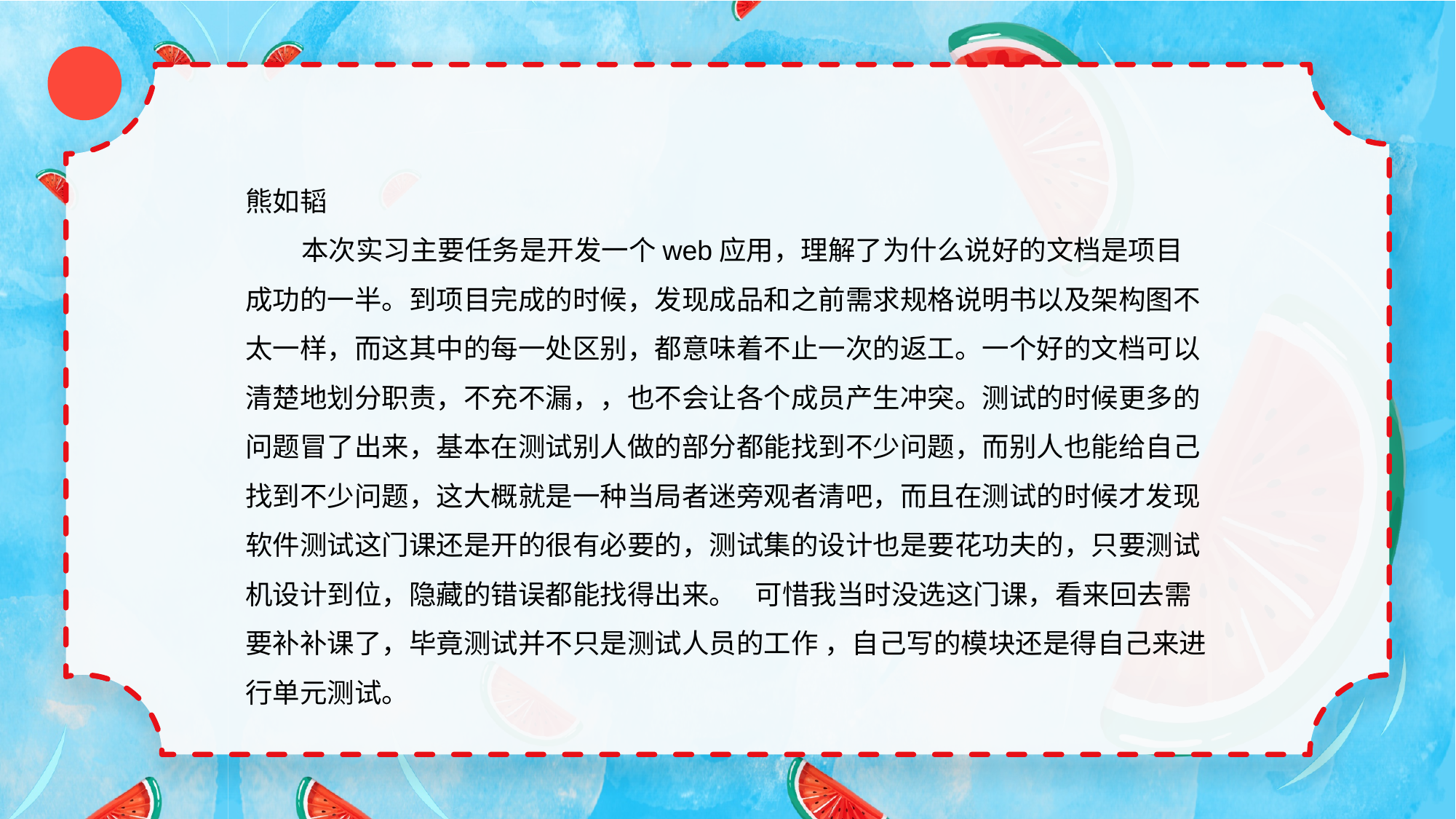

熊如韬
        本次实习主要任务是开发一个web应用，理解了为什么说好的文档是项目成功的一半。到项目完成的时候，发现成品和之前需求规格说明书以及架构图不太一样，而这其中的每一处区别，都意味着不止一次的返工。一个好的文档可以清楚地划分职责，不充不漏，，也不会让各个成员产生冲突。测试的时候更多的问题冒了出来，基本在测试别人做的部分都能找到不少问题，而别人也能给自己找到不少问题，这大概就是一种当局者迷旁观者清吧，而且在测试的时候才发现软件测试这门课还是开的很有必要的，测试集的设计也是要花功夫的，只要测试机设计到位，隐藏的错误都能找得出来。   可惜我当时没选这门课，看来回去需要补补课了，毕竟测试并不只是测试人员的工作 ，自己写的模块还是得自己来进行单元测试。